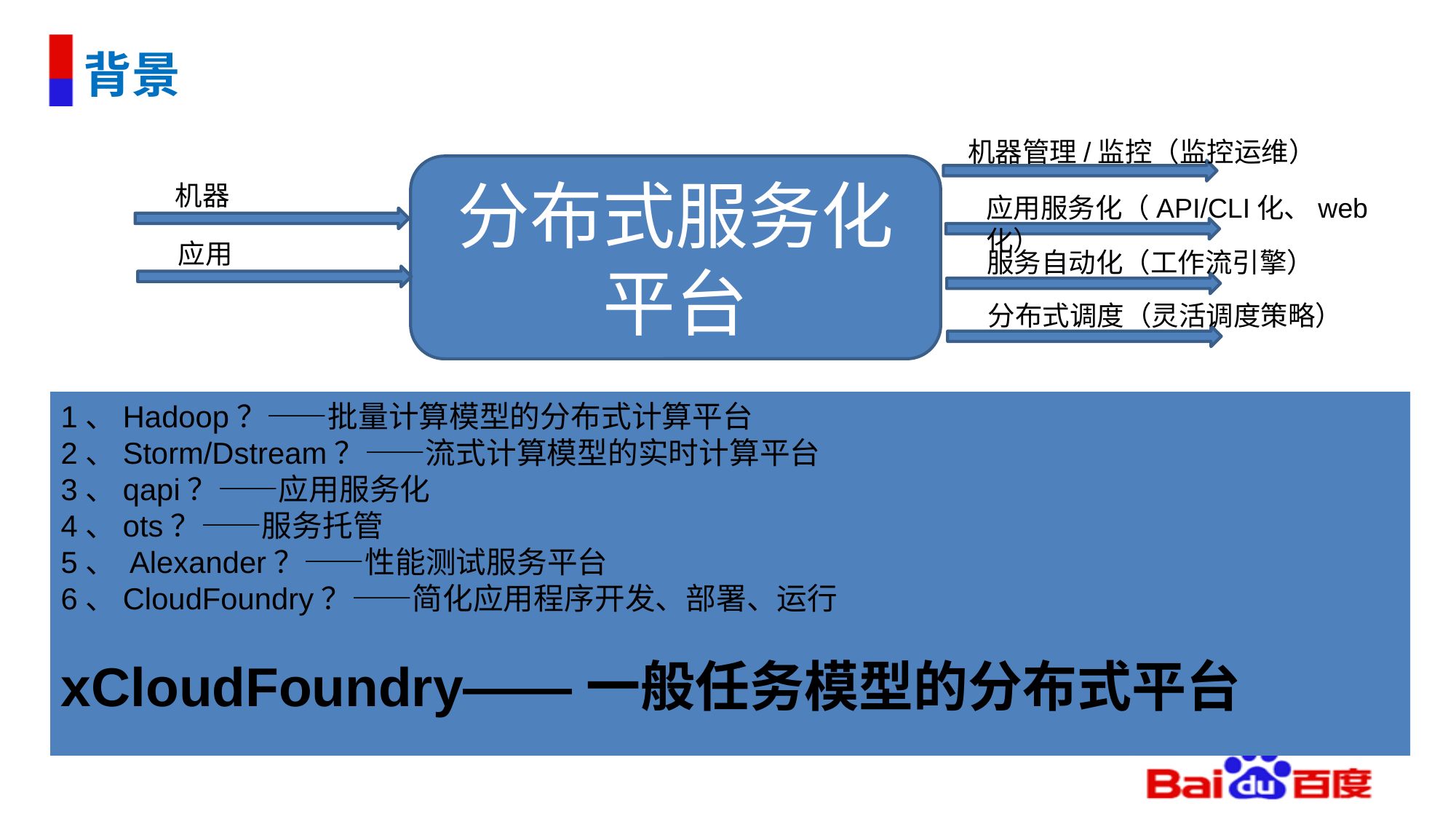

# 背景
机器管理/监控（监控运维）
分布式服务化平台

机器
应用服务化（API/CLI化、web化）

应用
服务自动化（工作流引擎）

分布式调度（灵活调度策略）

1、Hadoop？——批量计算模型的分布式计算平台
2、Storm/Dstream？——流式计算模型的实时计算平台
3、qapi？——应用服务化
4、ots？——服务托管
5、 Alexander？——性能测试服务平台
6、CloudFoundry？——简化应用程序开发、部署、运行

xCloudFoundry——一般任务模型的分布式平台